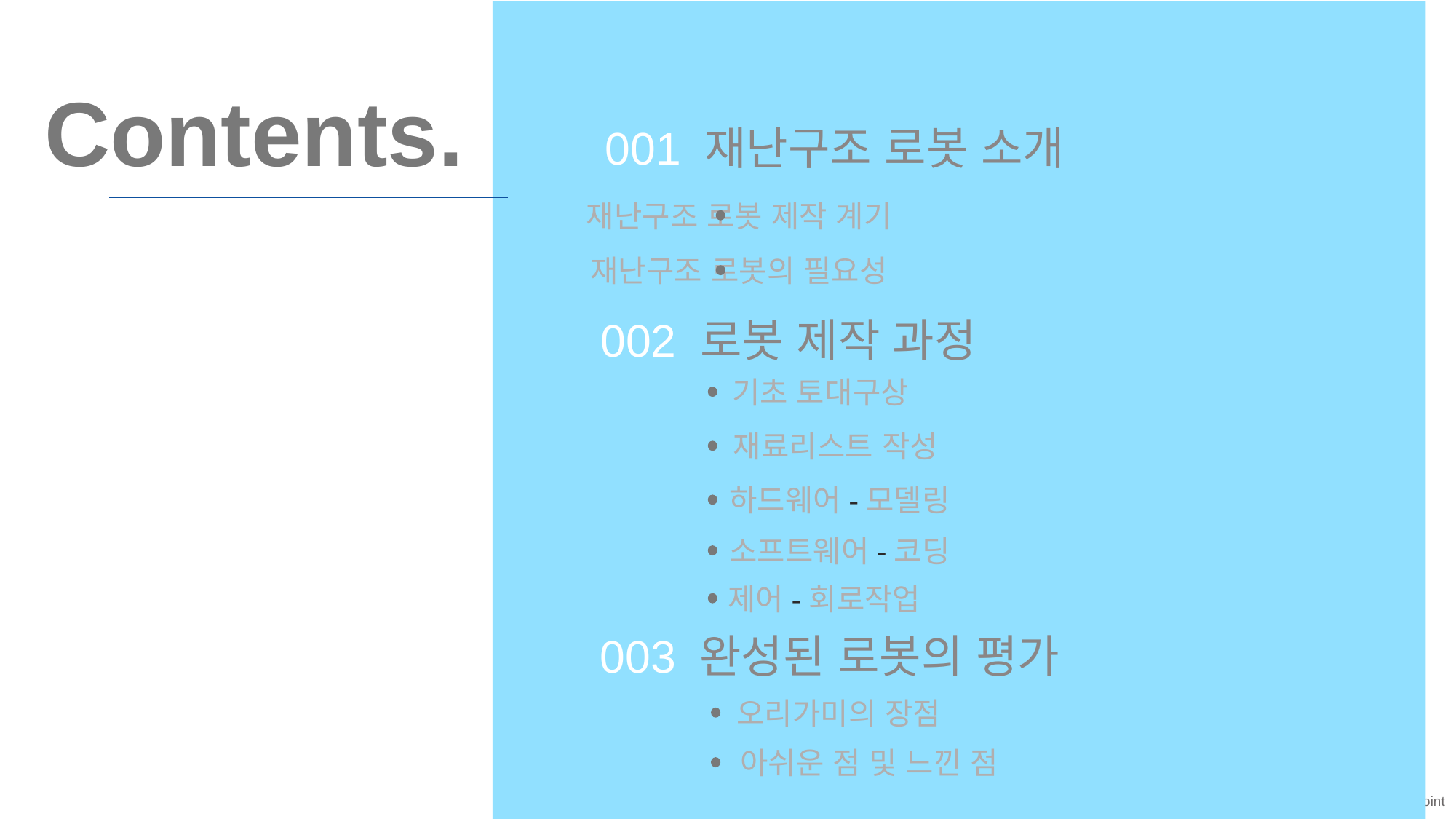

Contents.
001 재난구조 로봇 소개
재난구조 로봇 제작 계기

재난구조 로봇의 필요성

002 로봇 제작 과정
기초 토대구상

재료리스트 작성

하드웨어-모델링

소프트웨어-코딩

제어-회로작업

003 완성된 로봇의 평가
오리가미의 장점

아쉬운 점 및 느낀 점